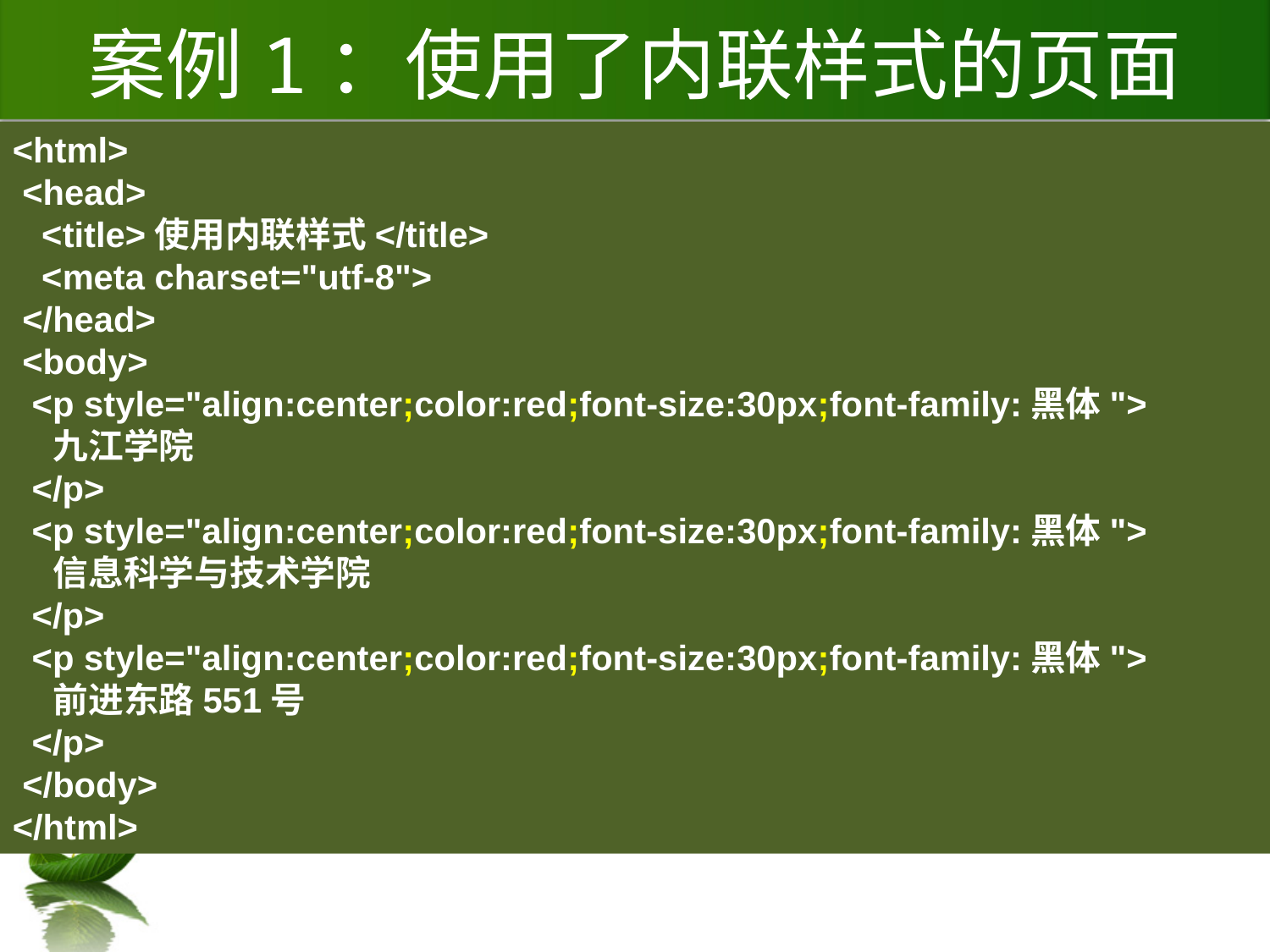

# 案例1：使用了内联样式的页面
<html>
 <head>
   <title>使用内联样式</title>
   <meta charset="utf-8">
 </head>
 <body>
  <p style="align:center;color:red;font-size:30px;font-family:黑体">
    九江学院
  </p>
  <p style="align:center;color:red;font-size:30px;font-family:黑体">
    信息科学与技术学院
  </p>
  <p style="align:center;color:red;font-size:30px;font-family:黑体">
    前进东路551号
  </p>
 </body>
</html>